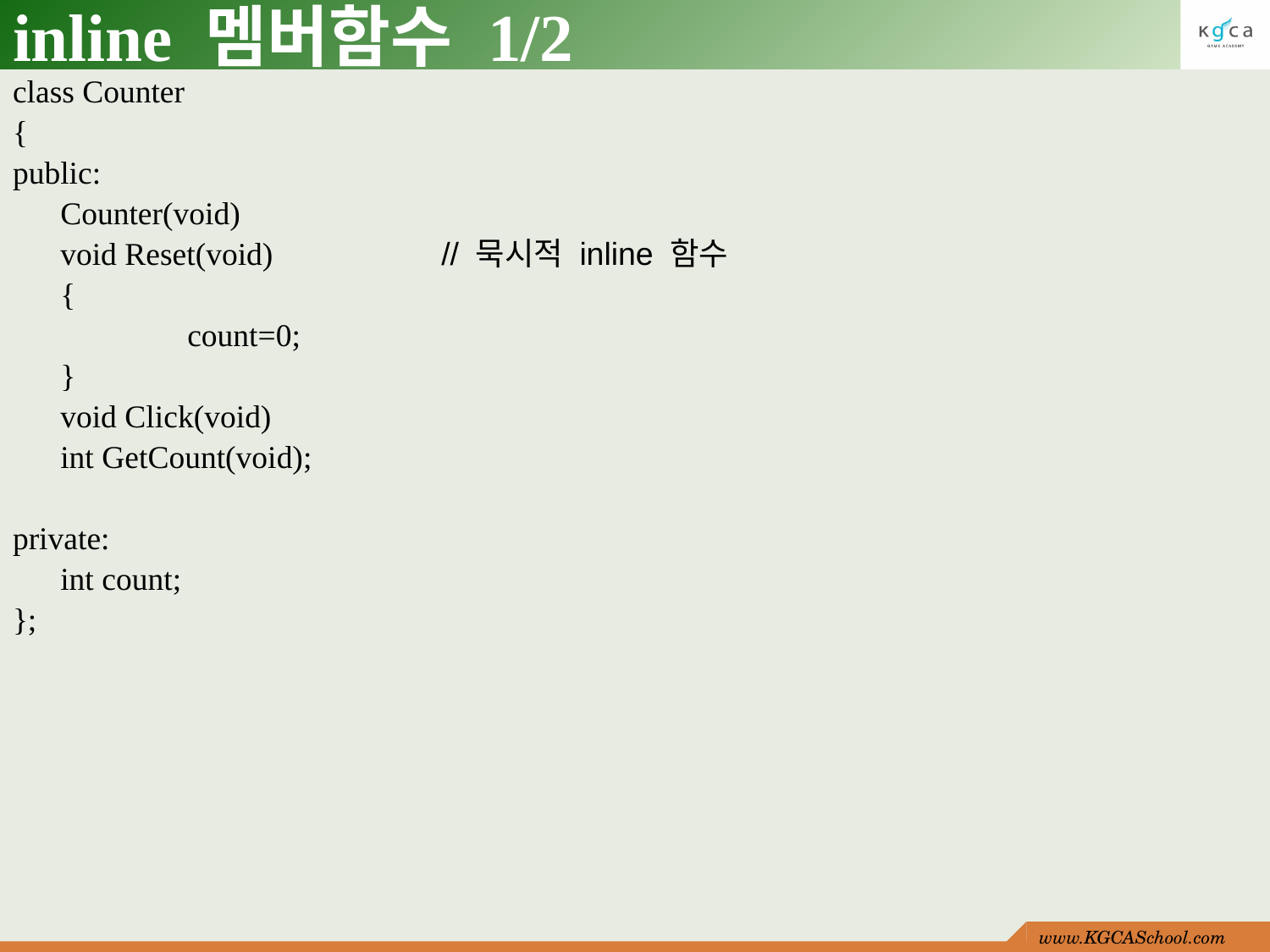

# inline 멤버함수 1/2
class Counter
{
public:
	Counter(void)
	void Reset(void)		// 묵시적 inline 함수
	{
		count=0;
	}
	void Click(void)
	int GetCount(void);

private:
	int count;
};